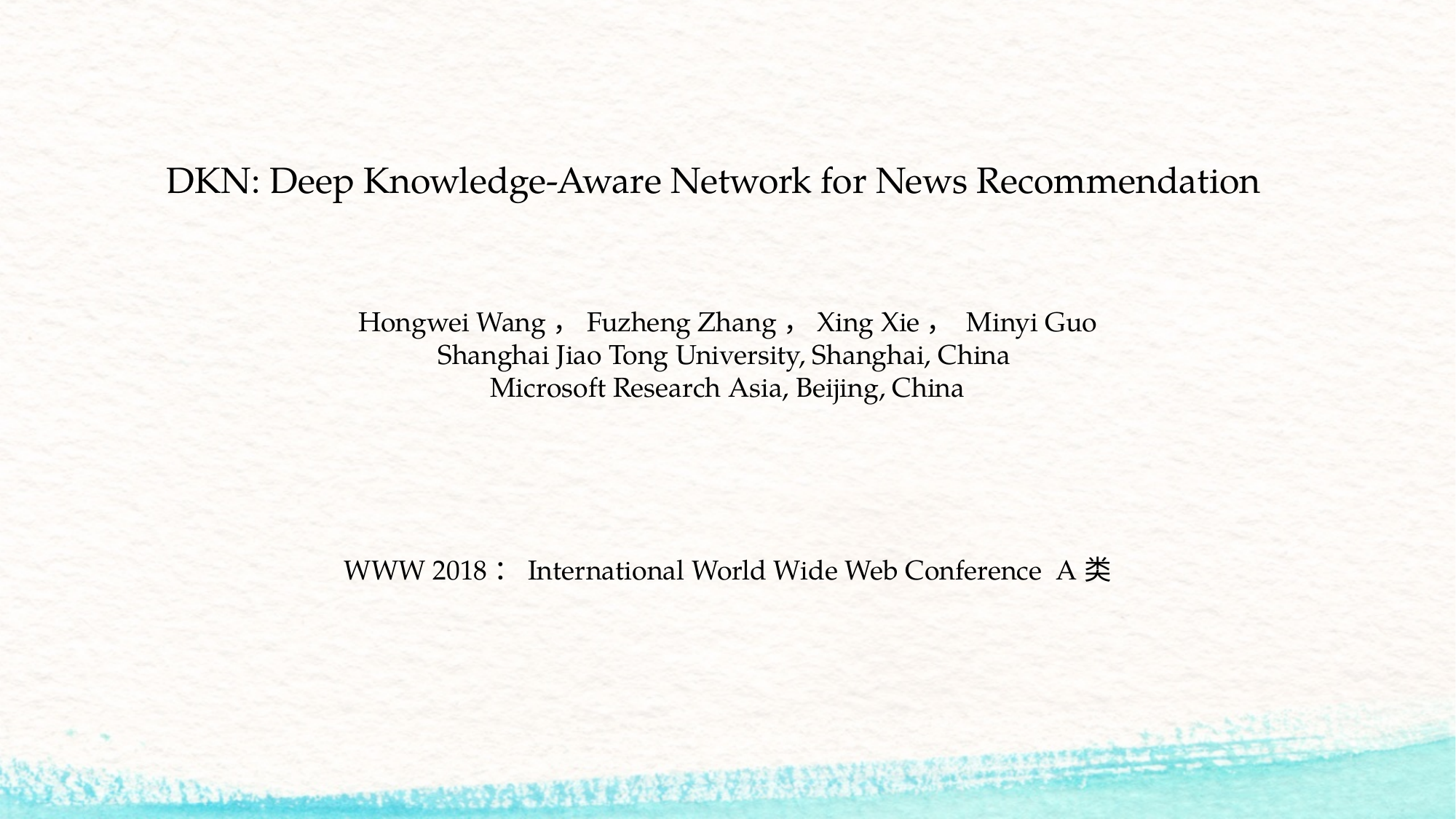

DKN: Deep Knowledge-Aware Network for News Recommendation
Hongwei Wang，Fuzheng Zhang，Xing Xie， Minyi Guo
Shanghai Jiao Tong University, Shanghai, China
Microsoft Research Asia, Beijing, China
WWW 2018：International World Wide Web Conference  A类